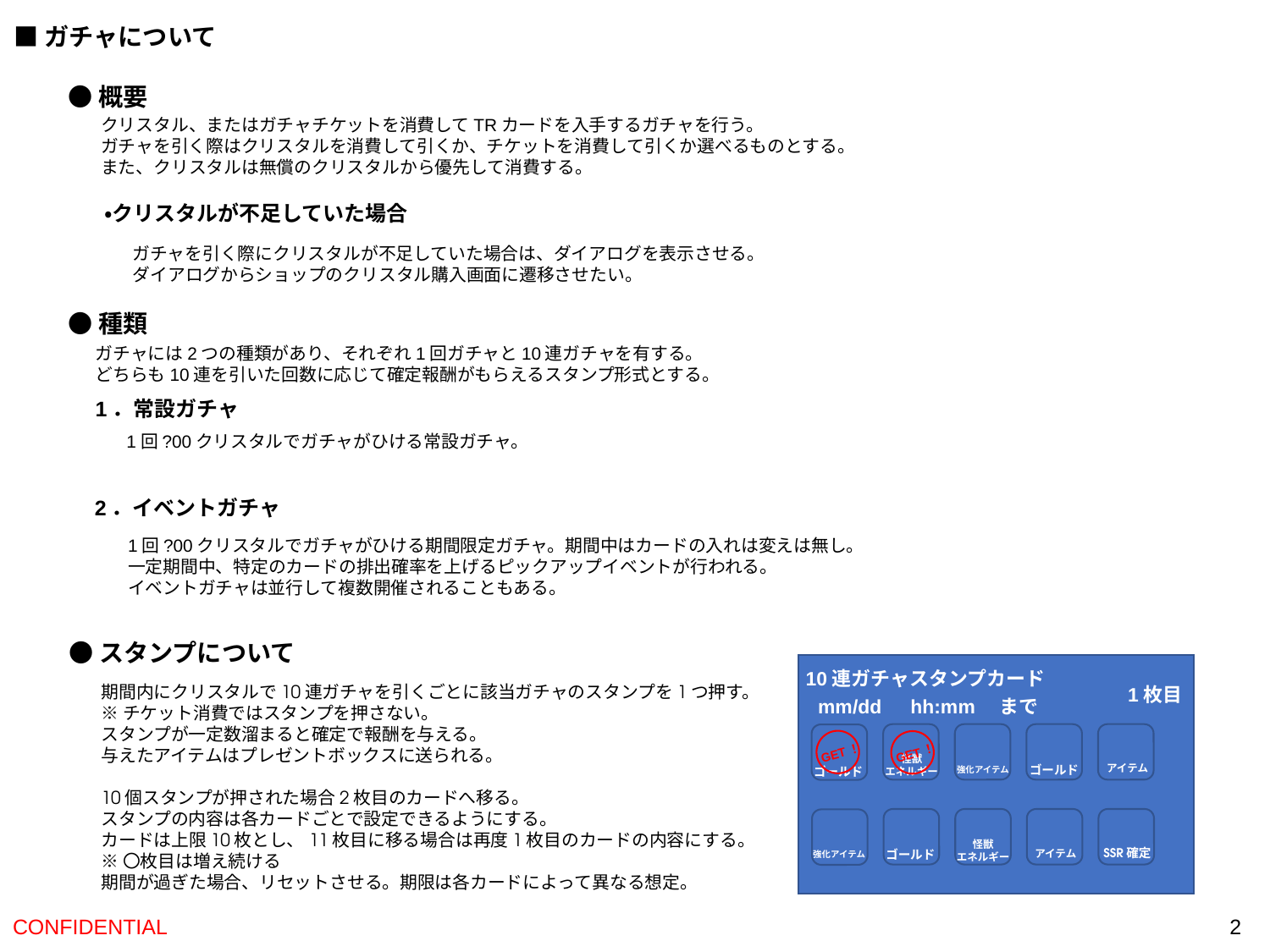

■ガチャについて
●概要
クリスタル、またはガチャチケットを消費してTRカードを入手するガチャを行う。
ガチャを引く際はクリスタルを消費して引くか、チケットを消費して引くか選べるものとする。
また、クリスタルは無償のクリスタルから優先して消費する。
・クリスタルが不足していた場合
ガチャを引く際にクリスタルが不足していた場合は、ダイアログを表示させる。
ダイアログからショップのクリスタル購入画面に遷移させたい。

●種類
ガチャには2つの種類があり、それぞれ1回ガチャと10連ガチャを有する。
どちらも10連を引いた回数に応じて確定報酬がもらえるスタンプ形式とする。
1．常設ガチャ
1回?00クリスタルでガチャがひける常設ガチャ。
2．イベントガチャ
1回?00クリスタルでガチャがひける期間限定ガチャ。期間中はカードの入れは変えは無し。
一定期間中、特定のカードの排出確率を上げるピックアップイベントが行われる。
イベントガチャは並行して複数開催されることもある。
●スタンプについて

10連ガチャスタンプカード
mm/dd　hh:mm　まで

怪獣
エネルギー
アイテム
ゴールド
ゴールド
強化アイテム

怪獣
エネルギー
SSR確定
ゴールド
アイテム
強化アイテム

GET！

GET！
期間内にクリスタルで10連ガチャを引くごとに該当ガチャのスタンプを1つ押す。
※チケット消費ではスタンプを押さない。
スタンプが一定数溜まると確定で報酬を与える。
与えたアイテムはプレゼントボックスに送られる。

10個スタンプが押された場合2枚目のカードへ移る。
スタンプの内容は各カードごとで設定できるようにする。
カードは上限10枚とし、11枚目に移る場合は再度1枚目のカードの内容にする。
※〇枚目は増え続ける
期間が過ぎた場合、リセットさせる。期限は各カードによって異なる想定。
1枚目
2
CONFIDENTIAL